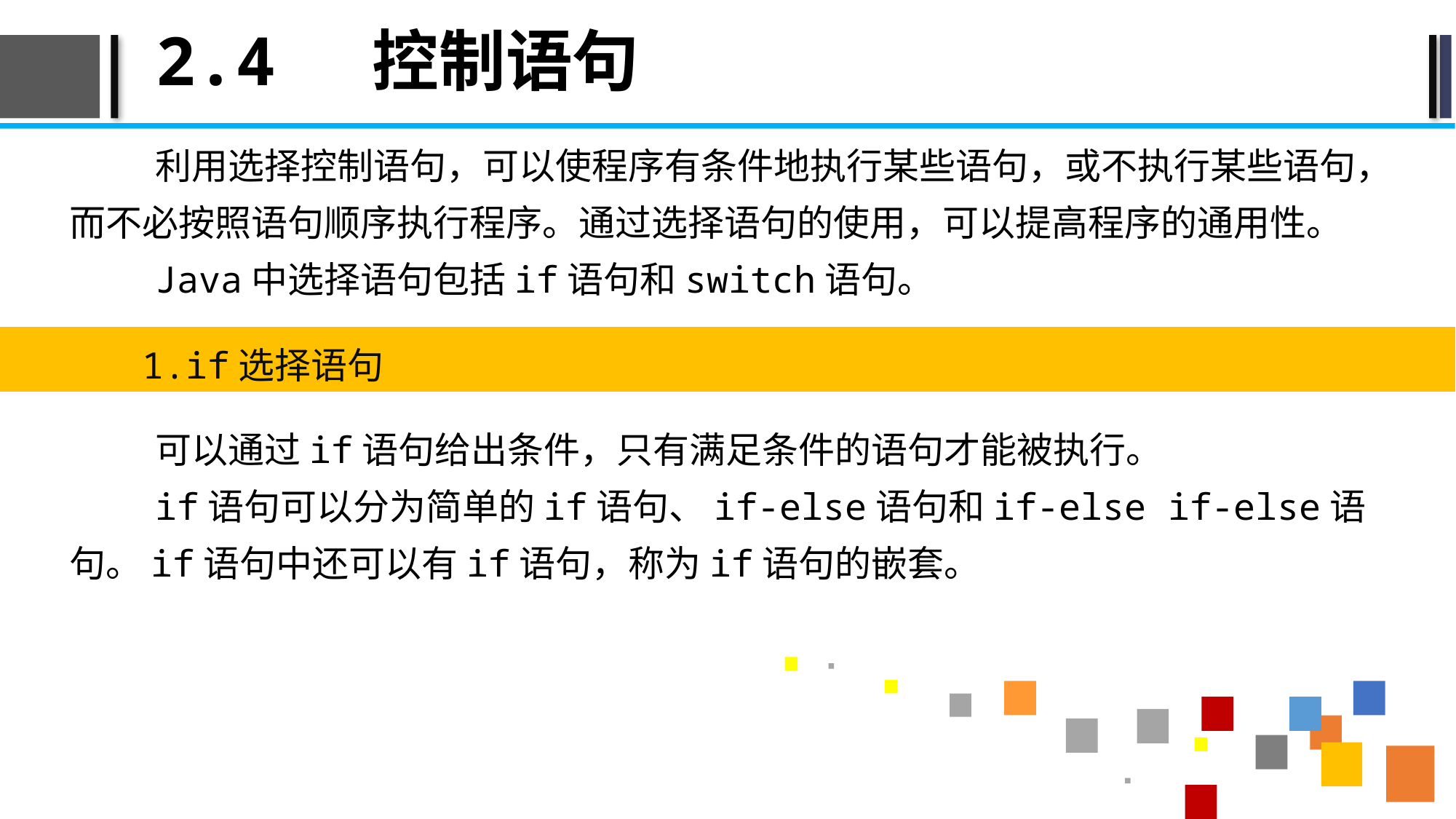

# 2.4  控制语句
利用选择控制语句，可以使程序有条件地执行某些语句，或不执行某些语句，而不必按照语句顺序执行程序。通过选择语句的使用，可以提高程序的通用性。
Java中选择语句包括if语句和switch语句。

可以通过if语句给出条件，只有满足条件的语句才能被执行。
if语句可以分为简单的if语句、if-else语句和if-else if-else语句。if语句中还可以有if语句，称为if语句的嵌套。

1.if选择语句